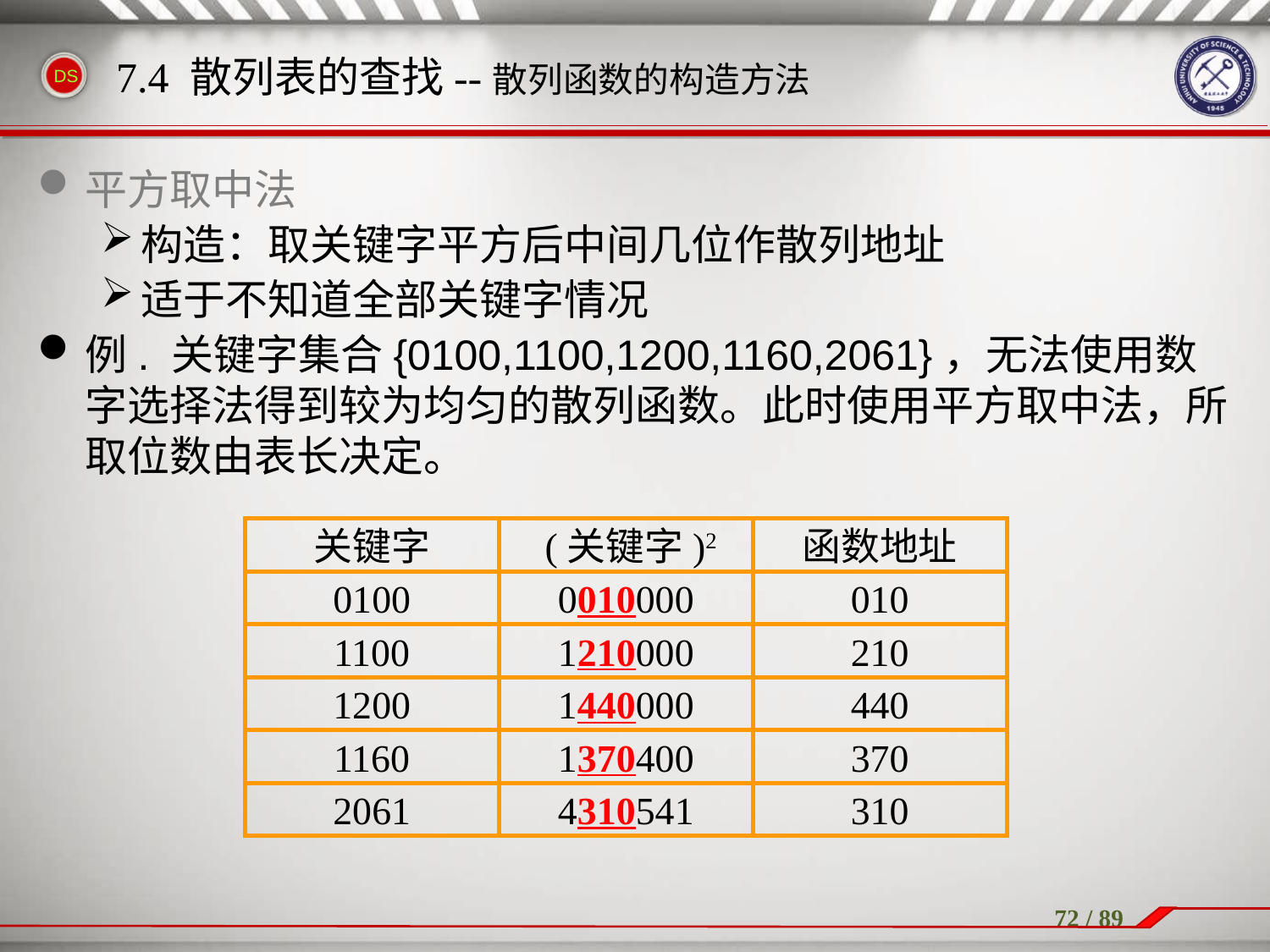

平方取中法
构造：取关键字平方后中间几位作散列地址
适于不知道全部关键字情况
例. 关键字集合{0100,1100,1200,1160,2061}，无法使用数字选择法得到较为均匀的散列函数。此时使用平方取中法，所取位数由表长决定。

7.4 散列表的查找--散列函数的构造方法
关键字
 (关键字)2
函数地址
0100
0010000
010
1100
1210000
210
1200
1440000
440
1160
1370400
370
2061
4310541
310